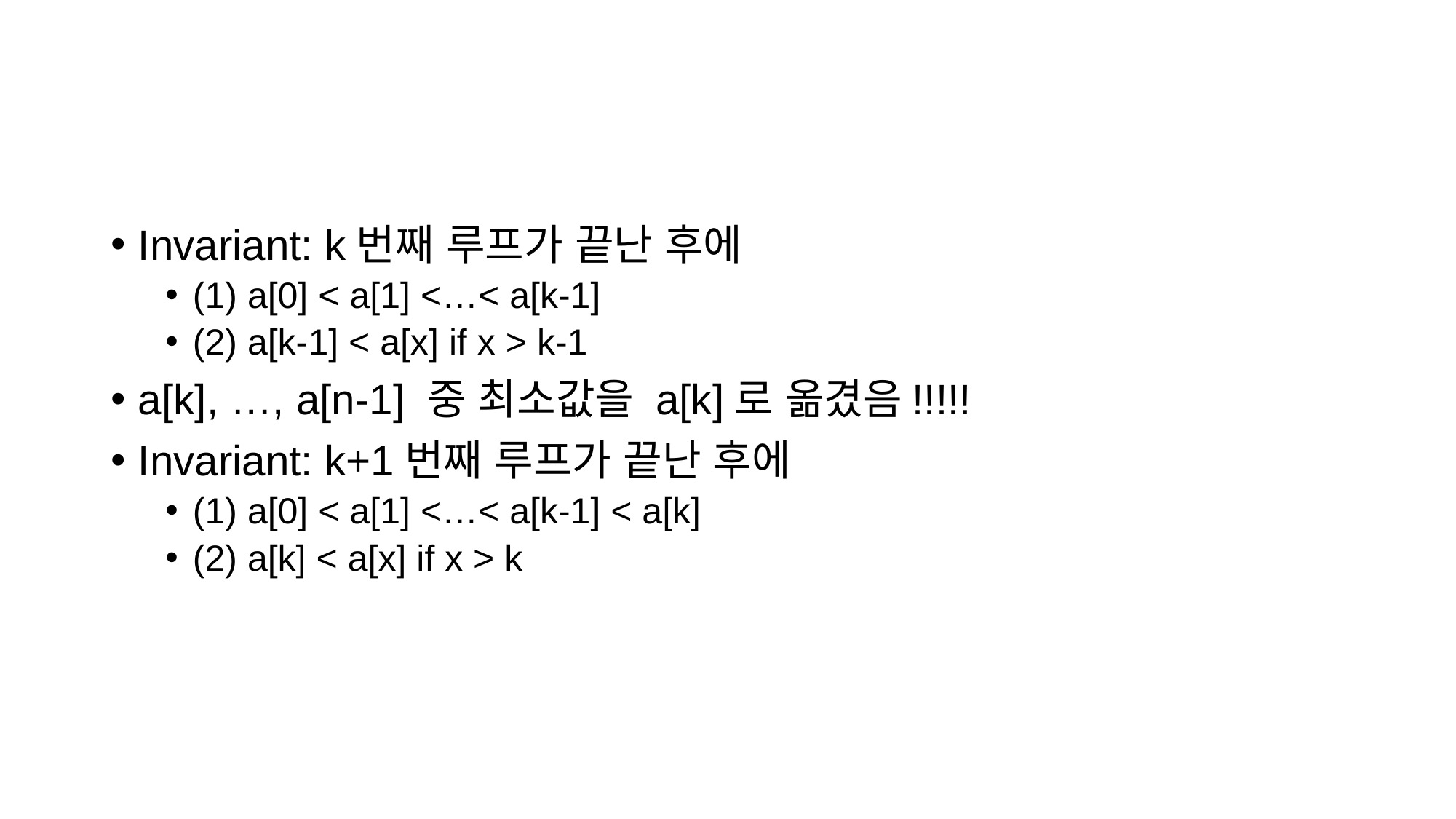

#
Invariant: k번째 루프가 끝난 후에
(1) a[0] < a[1] <…< a[k-1]
(2) a[k-1] < a[x] if x > k-1
a[k], …, a[n-1] 중 최소값을 a[k]로 옮겼음!!!!!
Invariant: k+1번째 루프가 끝난 후에
(1) a[0] < a[1] <…< a[k-1] < a[k]
(2) a[k] < a[x] if x > k